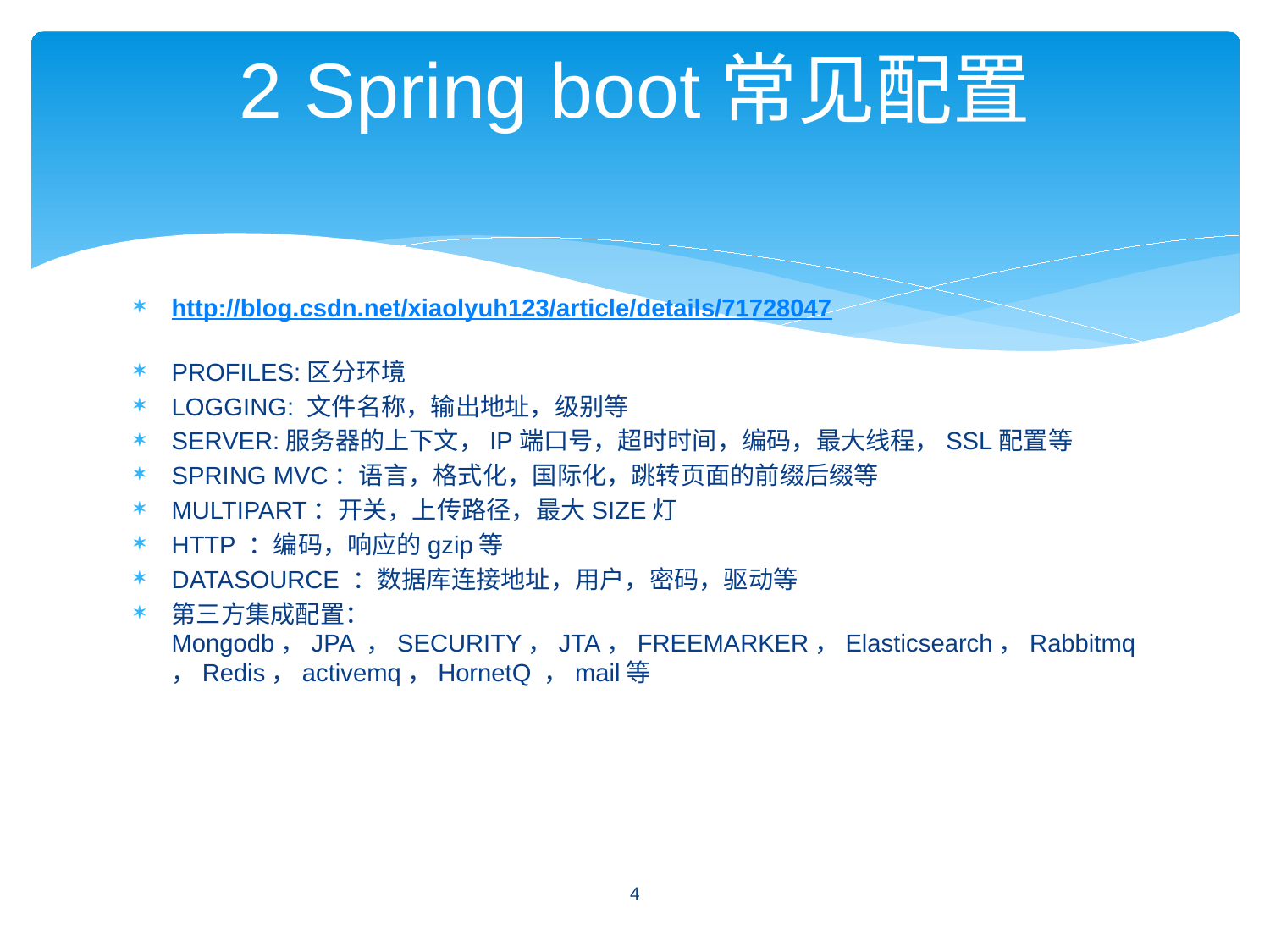

# 2 Spring boot常见配置

http://blog.csdn.net/xiaolyuh123/article/details/71728047

PROFILES:区分环境
LOGGING: 文件名称，输出地址，级别等
SERVER:服务器的上下文，IP端口号，超时时间，编码，最大线程，SSL配置等
SPRING MVC：语言，格式化，国际化，跳转页面的前缀后缀等
MULTIPART：开关，上传路径，最大SIZE灯
HTTP ：编码，响应的gzip等
DATASOURCE ：数据库连接地址，用户，密码，驱动等
第三方集成配置：Mongodb，JPA ，SECURITY，JTA，FREEMARKER，Elasticsearch，Rabbitmq，Redis，activemq，HornetQ ，mail等
4